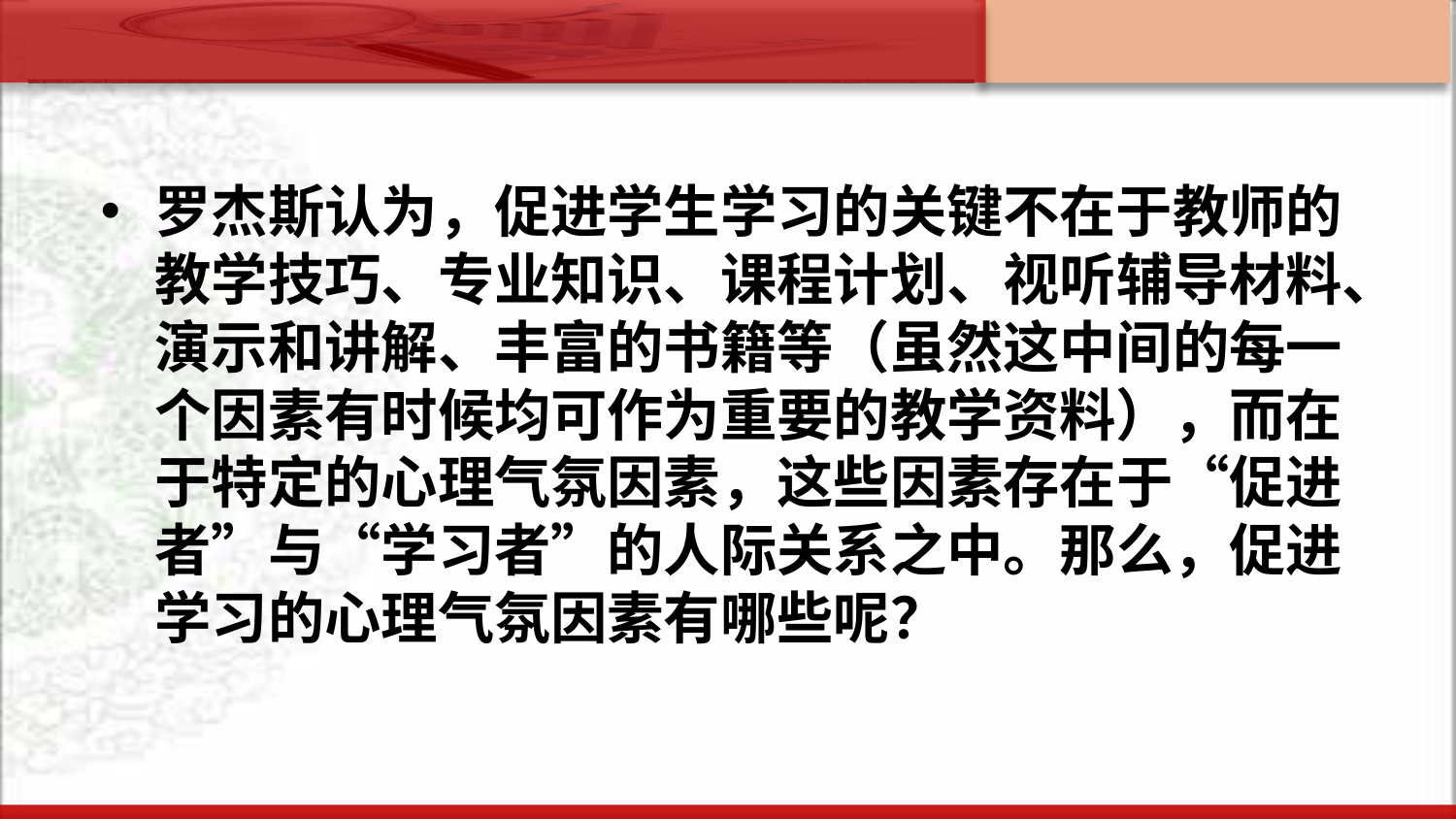

罗杰斯认为，促进学生学习的关键不在于教师的教学技巧、专业知识、课程计划、视听辅导材料、演示和讲解、丰富的书籍等（虽然这中间的每一个因素有时候均可作为重要的教学资料），而在于特定的心理气氛因素，这些因素存在于“促进者”与“学习者”的人际关系之中。那么，促进学习的心理气氛因素有哪些呢？